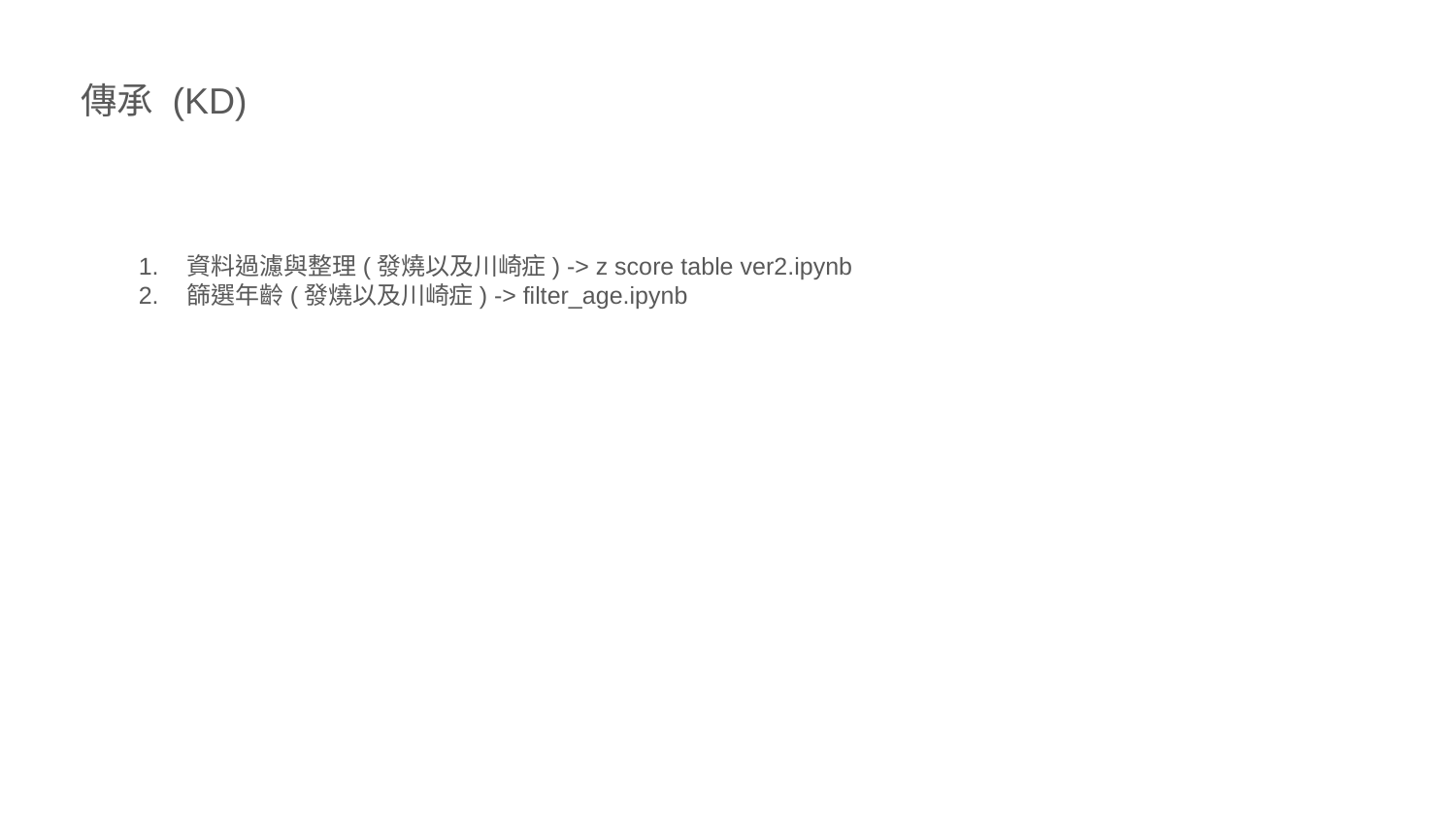

傳承 (KD)
資料過濾與整理(發燒以及川崎症) -> z score table ver2.ipynb
篩選年齡(發燒以及川崎症) -> filter_age.ipynb